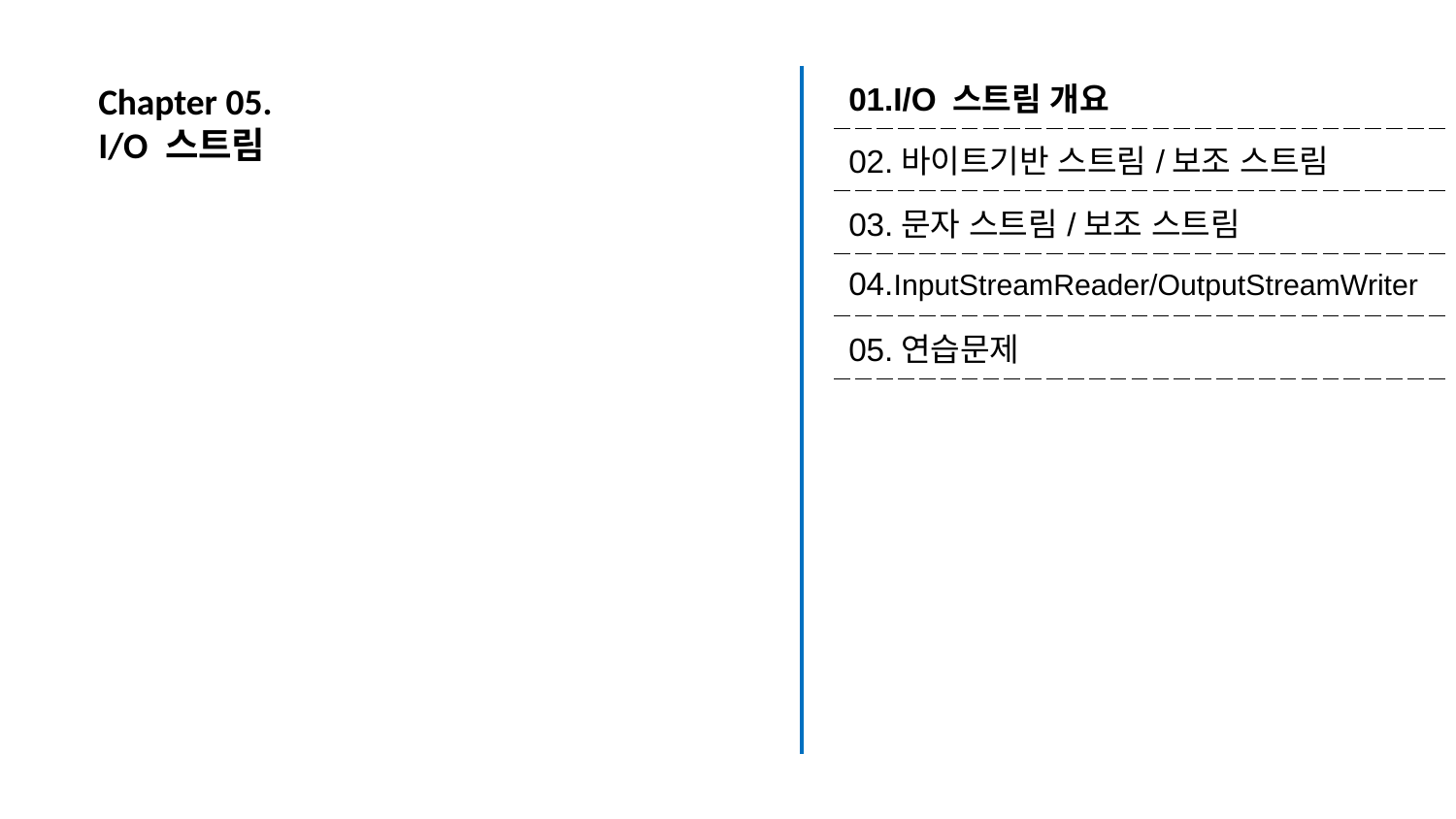

| 01.I/O 스트림 개요 |
| --- |
| 02.바이트기반 스트림/보조 스트림 |
| 03.문자 스트림/보조 스트림 |
| 04.InputStreamReader/OutputStreamWriter |
| 05.연습문제 |
# Chapter 05. I/O 스트림